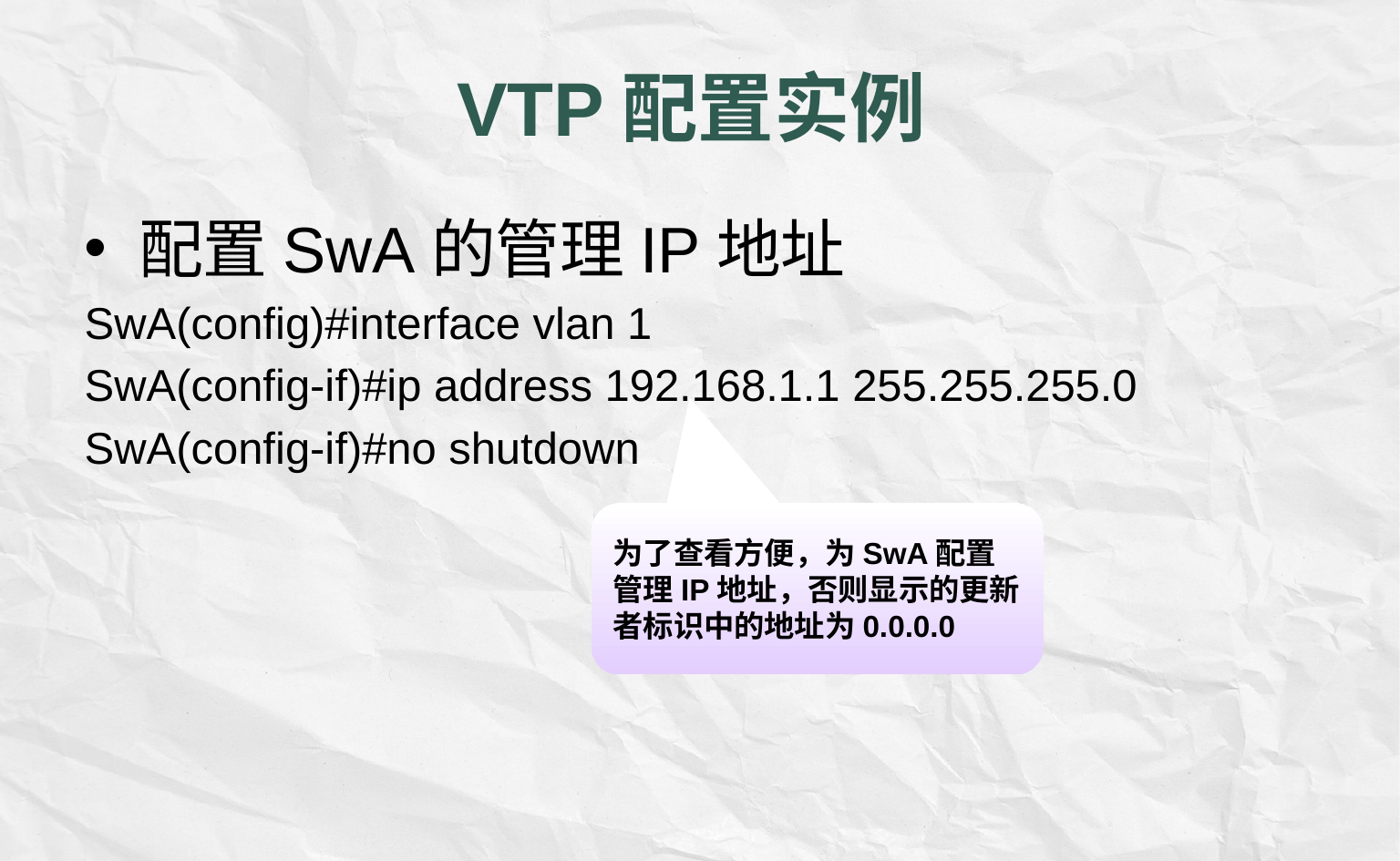

# VTP配置实例
配置SwA的管理IP地址
SwA(config)#interface vlan 1
SwA(config-if)#ip address 192.168.1.1 255.255.255.0
SwA(config-if)#no shutdown

为了查看方便，为SwA配置管理IP地址，否则显示的更新者标识中的地址为0.0.0.0

96